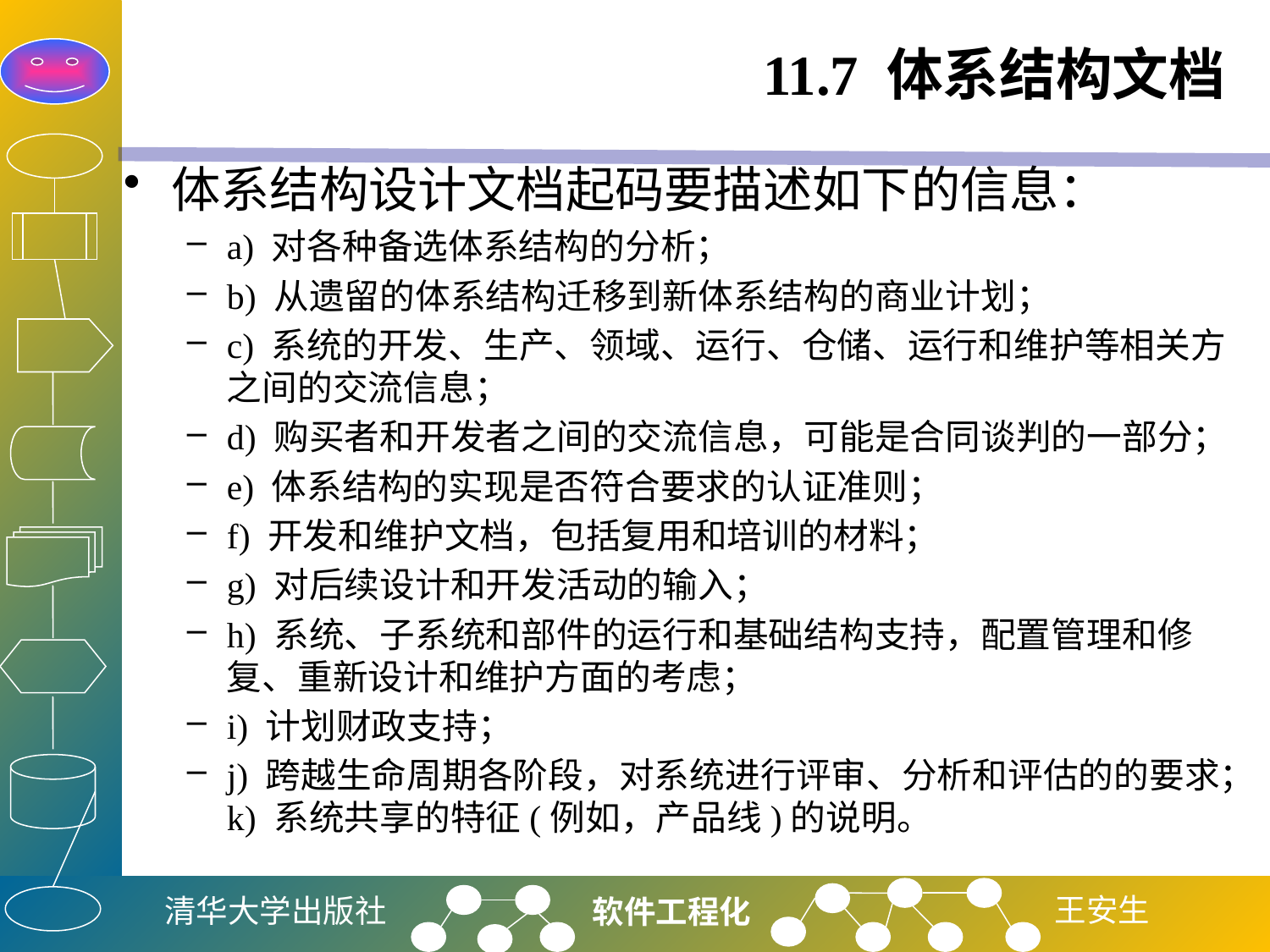

# 11.7 体系结构文档
体系结构设计文档起码要描述如下的信息：
a) 对各种备选体系结构的分析；
b) 从遗留的体系结构迁移到新体系结构的商业计划；
c) 系统的开发、生产、领域、运行、仓储、运行和维护等相关方之间的交流信息；
d) 购买者和开发者之间的交流信息，可能是合同谈判的一部分；
e) 体系结构的实现是否符合要求的认证准则；
f) 开发和维护文档，包括复用和培训的材料；
g) 对后续设计和开发活动的输入；
h) 系统、子系统和部件的运行和基础结构支持，配置管理和修复、重新设计和维护方面的考虑；
i) 计划财政支持；
j) 跨越生命周期各阶段，对系统进行评审、分析和评估的的要求；k) 系统共享的特征(例如，产品线)的说明。